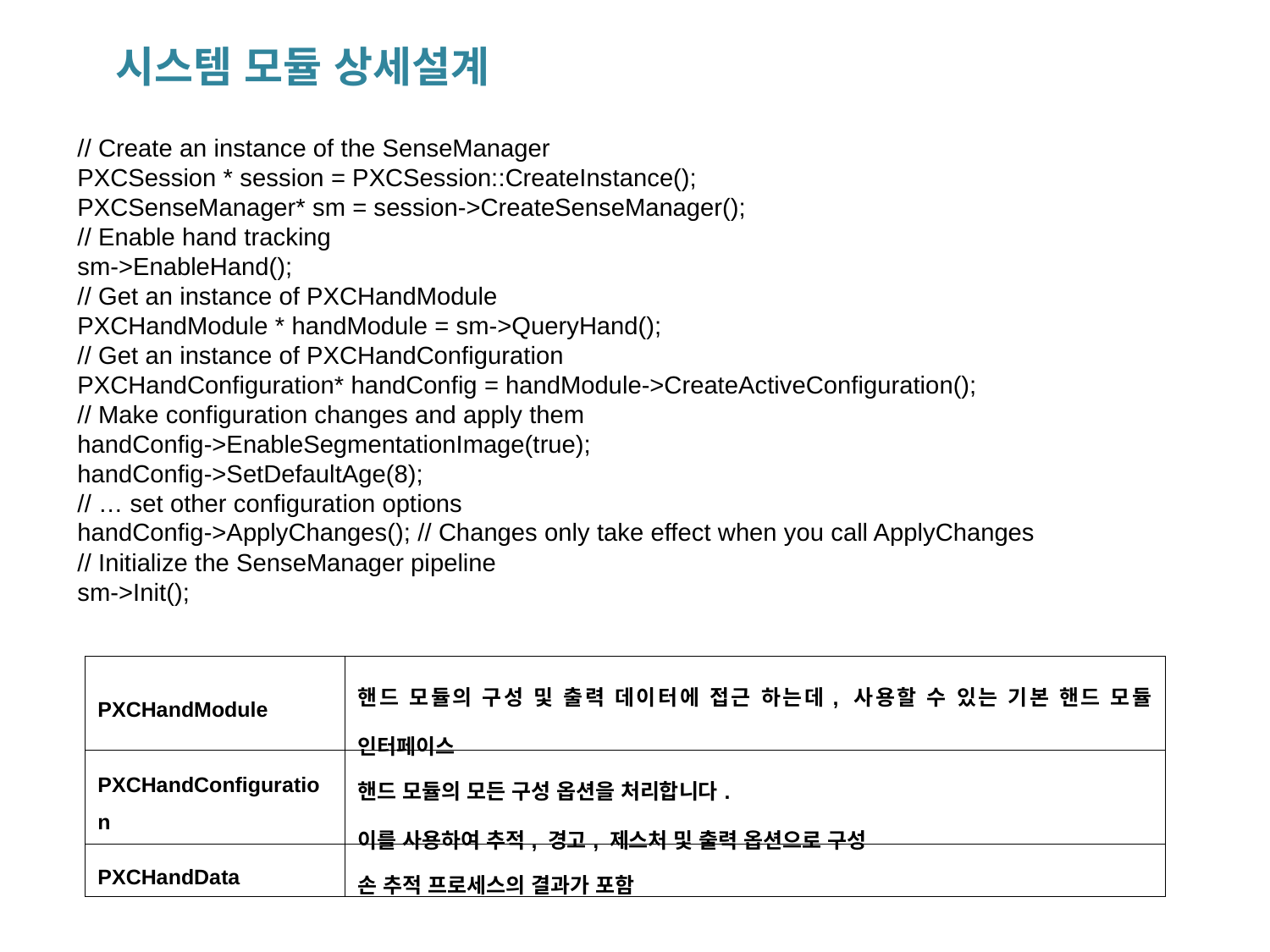

시스템 모듈 상세설계
// Create an instance of the SenseManager
PXCSession * session = PXCSession::CreateInstance();
PXCSenseManager* sm = session->CreateSenseManager();
// Enable hand tracking
sm->EnableHand();
// Get an instance of PXCHandModule
PXCHandModule * handModule = sm->QueryHand();
// Get an instance of PXCHandConfiguration
PXCHandConfiguration* handConfig = handModule->CreateActiveConfiguration();
// Make configuration changes and apply them
handConfig->EnableSegmentationImage(true);
handConfig->SetDefaultAge(8);
// … set other configuration options
handConfig->ApplyChanges(); // Changes only take effect when you call ApplyChanges
// Initialize the SenseManager pipeline
sm->Init();
| PXCHandModule | 핸드 모듈의 구성 및 출력 데이터에 접근 하는데, 사용할 수 있는 기본 핸드 모듈 인터페이스 |
| --- | --- |
| PXCHandConfiguration | 핸드 모듈의 모든 구성 옵션을 처리합니다. 이를 사용하여 추적, 경고, 제스처 및 출력 옵션으로 구성 |
| PXCHandData | 손 추적 프로세스의 결과가 포함 |